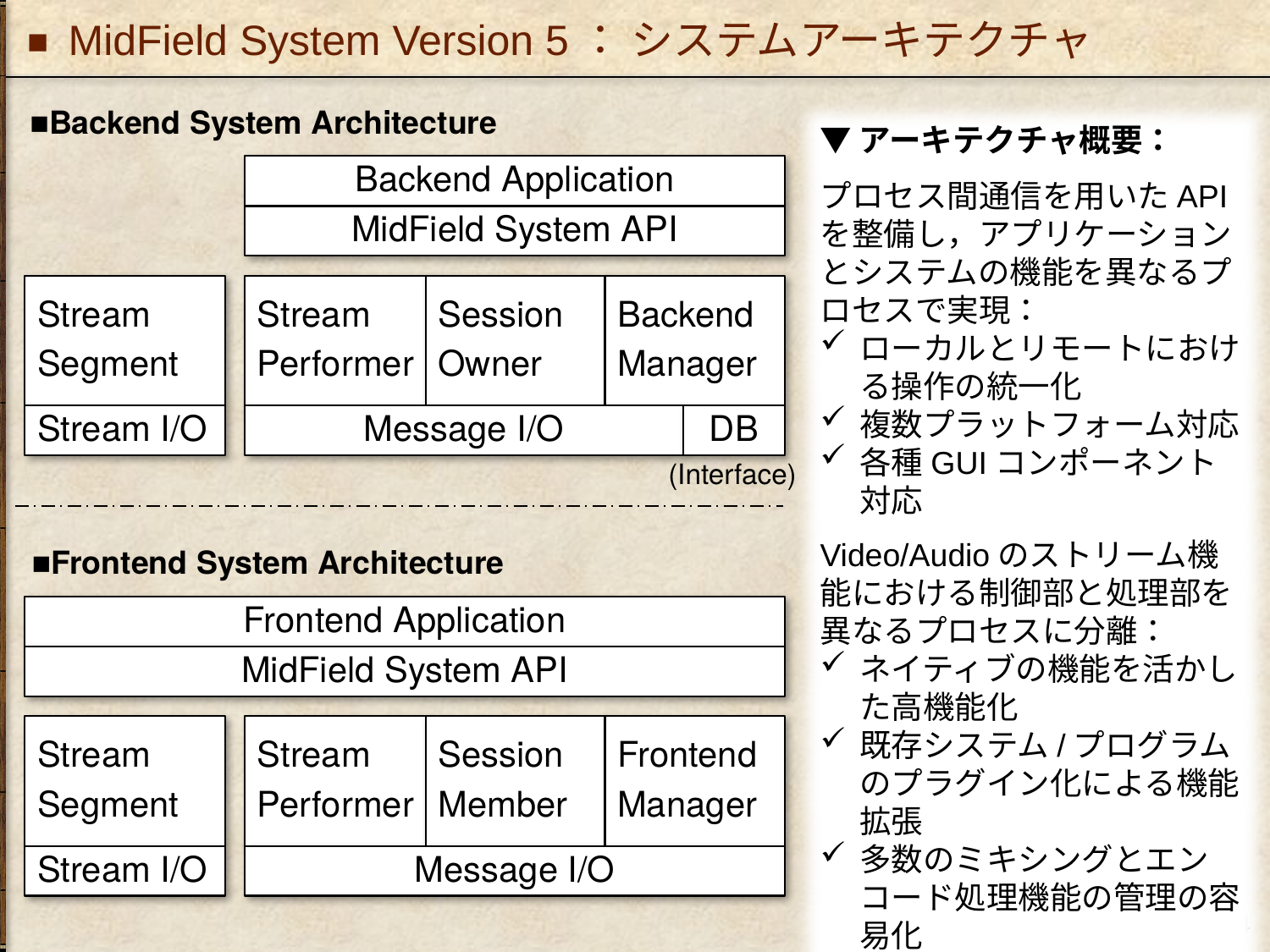

# MidField System Version 5： システムアーキテクチャ
■Backend System Architecture
▼アーキテクチャ概要：

プロセス間通信を用いたAPIを整備し，アプリケーションとシステムの機能を異なるプロセスで実現：
ローカルとリモートにおける操作の統一化
複数プラットフォーム対応
各種GUIコンポーネント対応

Video/Audioのストリーム機能における制御部と処理部を異なるプロセスに分離：
ネイティブの機能を活かした高機能化
既存システム/プログラムのプラグイン化による機能拡張
多数のミキシングとエンコード処理機能の管理の容易化
既存の負荷分散手法の適用を考慮
Backend Application
MidField System API
Stream
Segment
Stream
Performer
Session
Owner
Backend
Manager
Stream I/O
Message I/O
DB
(Interface)
■Frontend System Architecture
Frontend Application
MidField System API
Stream
Segment
Stream
Performer
Session
Member
Frontend
Manager
Stream I/O
Message I/O
No.4